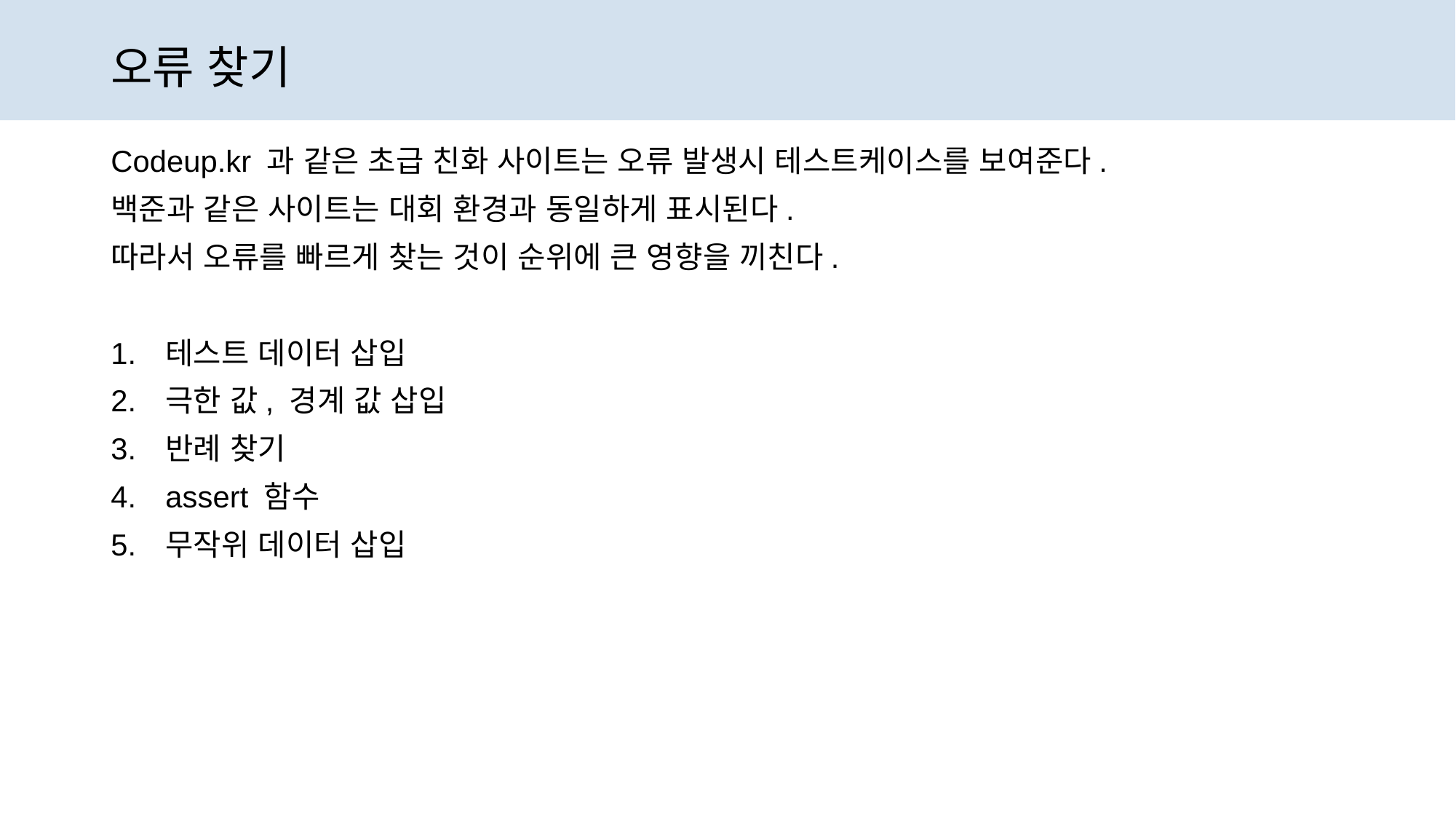

# 오류 찾기
Codeup.kr 과 같은 초급 친화 사이트는 오류 발생시 테스트케이스를 보여준다.
백준과 같은 사이트는 대회 환경과 동일하게 표시된다.
따라서 오류를 빠르게 찾는 것이 순위에 큰 영향을 끼친다.

테스트 데이터 삽입
극한 값, 경계 값 삽입
반례 찾기
assert 함수
무작위 데이터 삽입